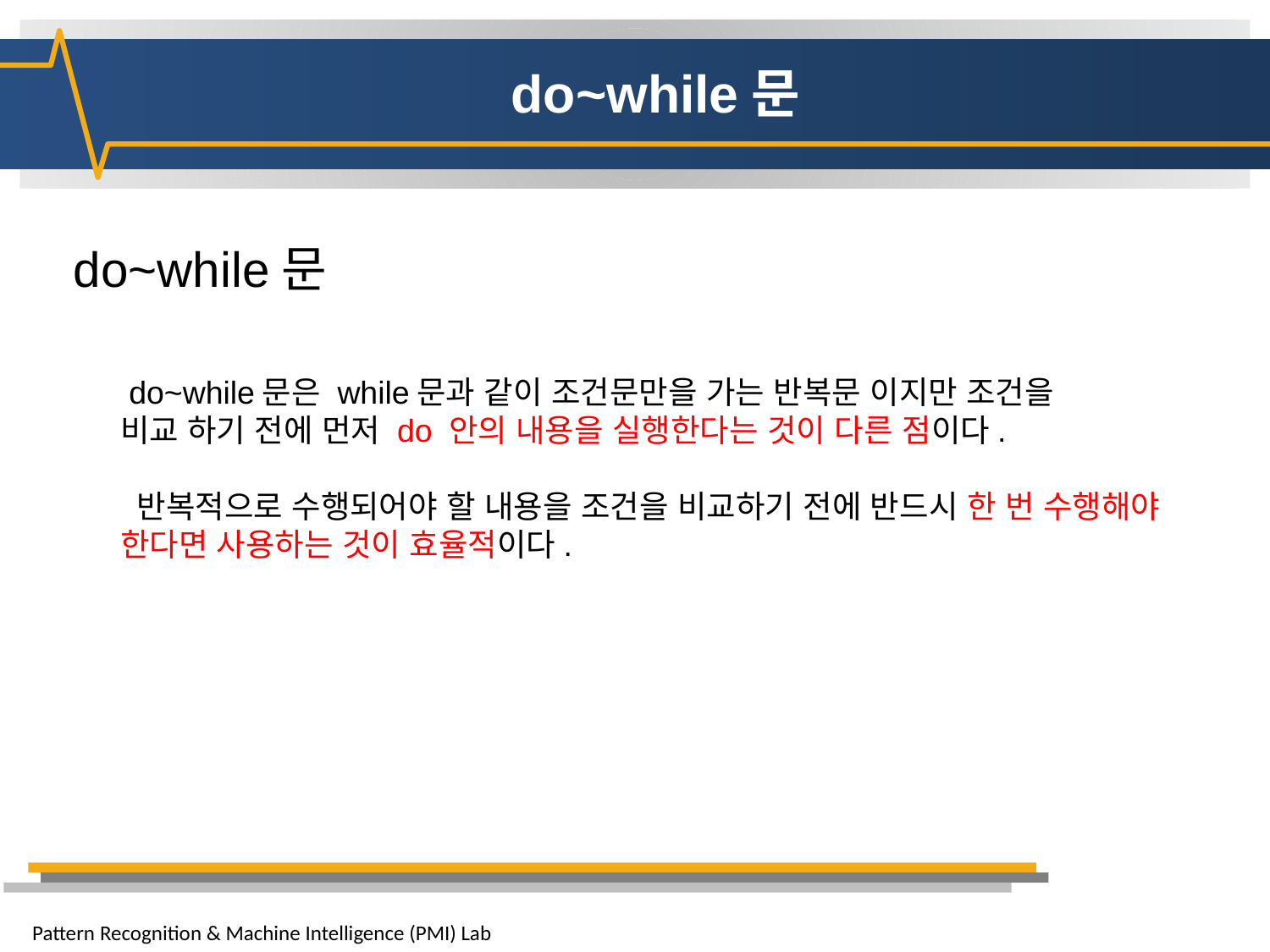

# do~while문
do~while문
 do~while문은 while문과 같이 조건문만을 가는 반복문 이지만 조건을
비교 하기 전에 먼저 do 안의 내용을 실행한다는 것이 다른 점이다.

 반복적으로 수행되어야 할 내용을 조건을 비교하기 전에 반드시 한 번 수행해야
한다면 사용하는 것이 효율적이다.